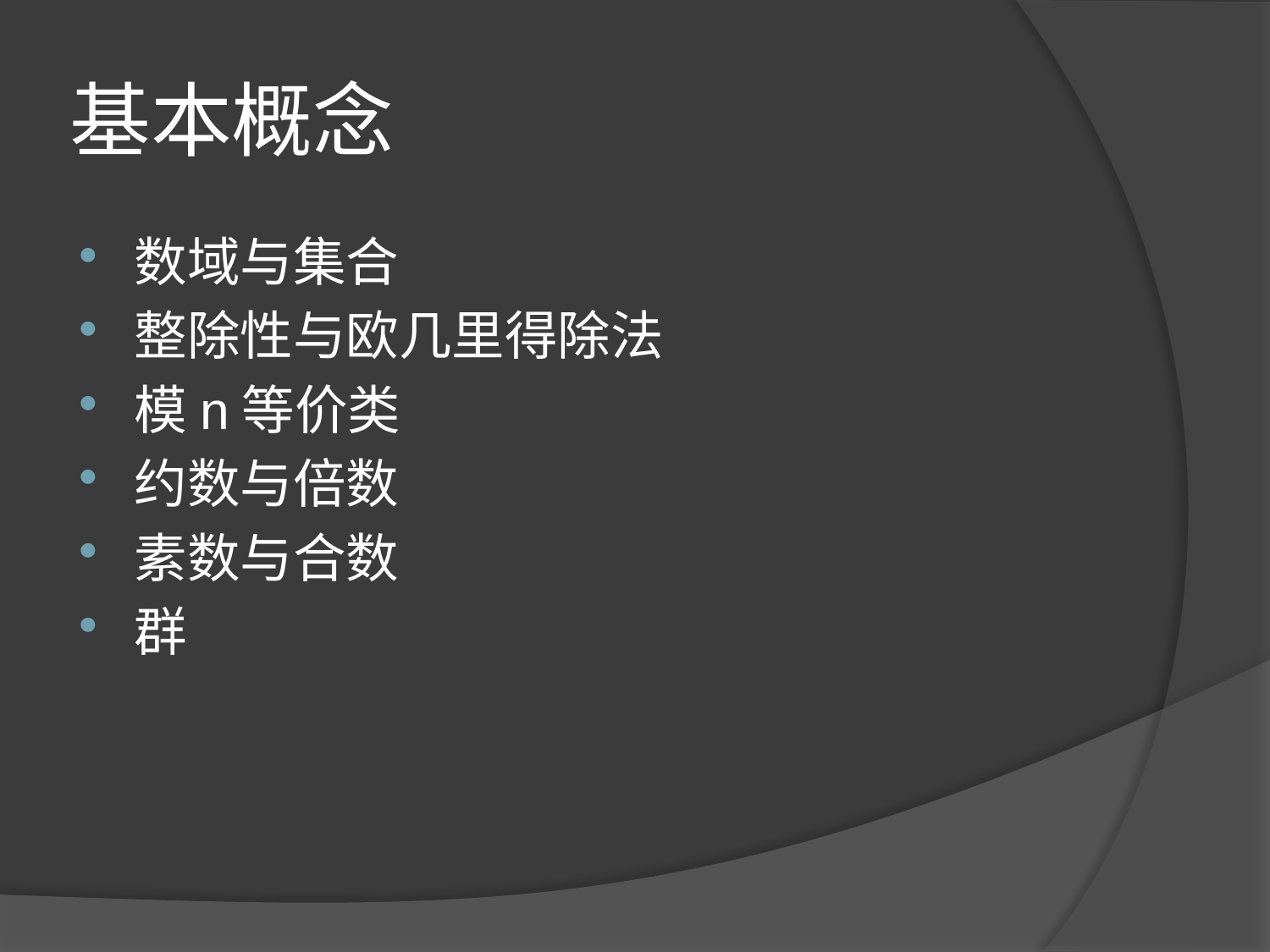

# 基本概念
数域与集合
整除性与欧几里得除法
模n等价类
约数与倍数
素数与合数
群